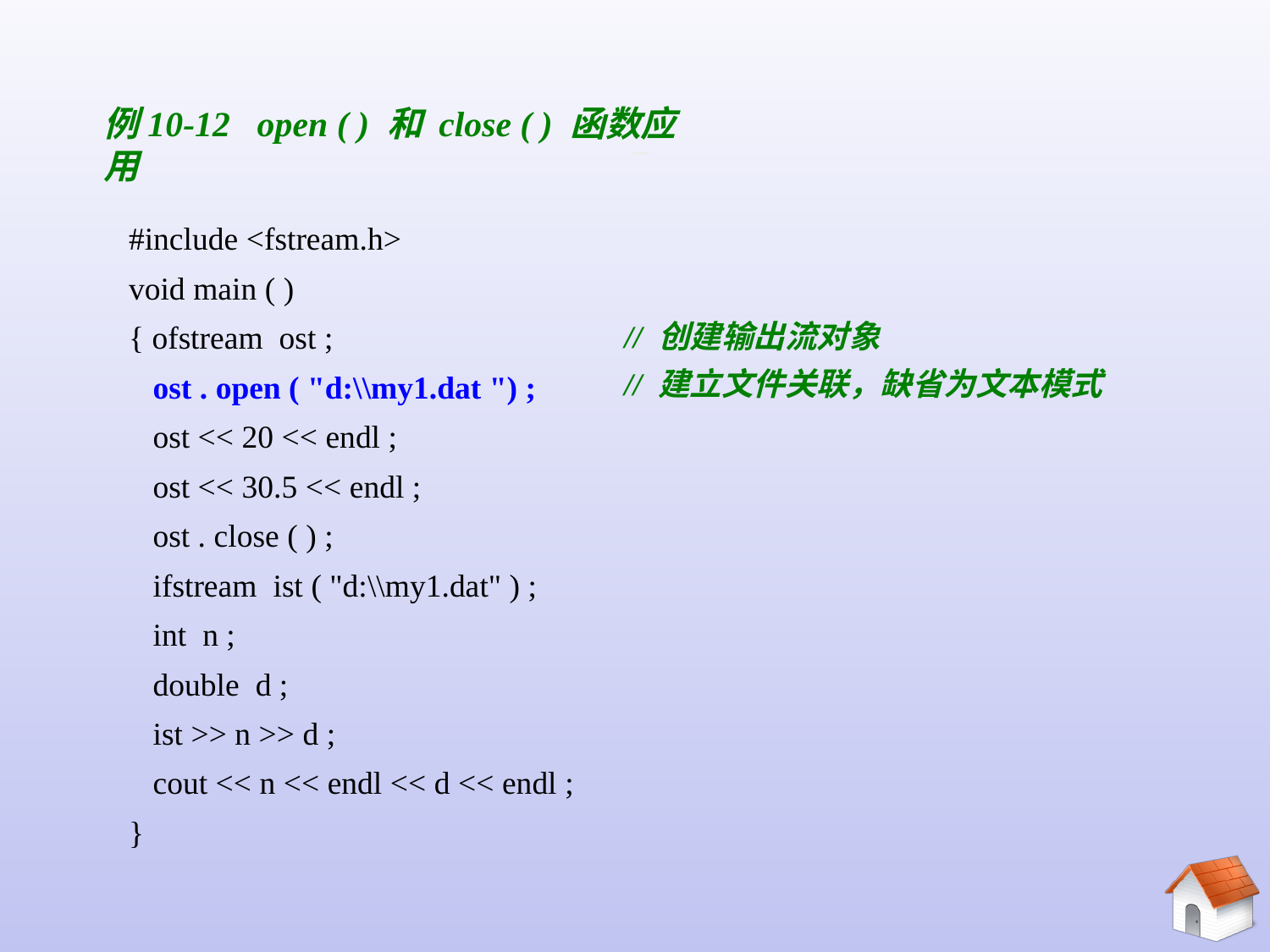

# 10.5.2  打开和关闭文件
例10-12   open ( ) 和 close ( ) 函数应用
#include <fstream.h>
void main ( )
{ ofstream  ost ;
   ost . open ( "d:\\my1.dat ") ;
   ost << 20 << endl ;
   ost << 30.5 << endl ;
   ost . close ( ) ;
   ifstream  ist ( "d:\\my1.dat" ) ;
   int  n ;
   double  d ;
   ist >> n >> d ;
   cout << n << endl << d << endl ;
}
// 创建输出流对象
// 建立文件关联，缺省为文本模式